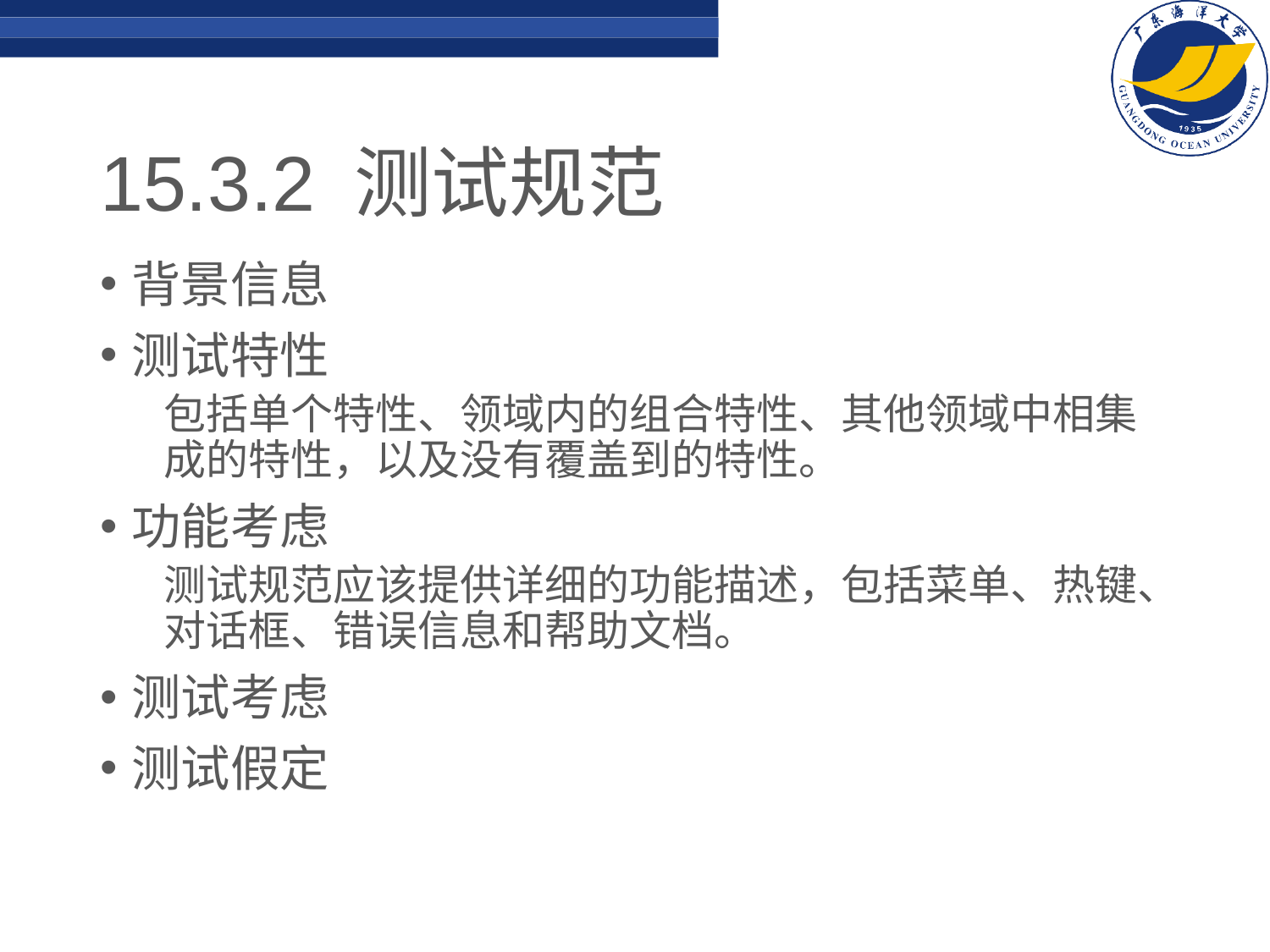

# 15.3.2	测试规范
背景信息
测试特性
包括单个特性、领域内的组合特性、其他领域中相集成的特性，以及没有覆盖到的特性。
功能考虑
测试规范应该提供详细的功能描述，包括菜单、热键、对话框、错误信息和帮助文档。
测试考虑
测试假定
29